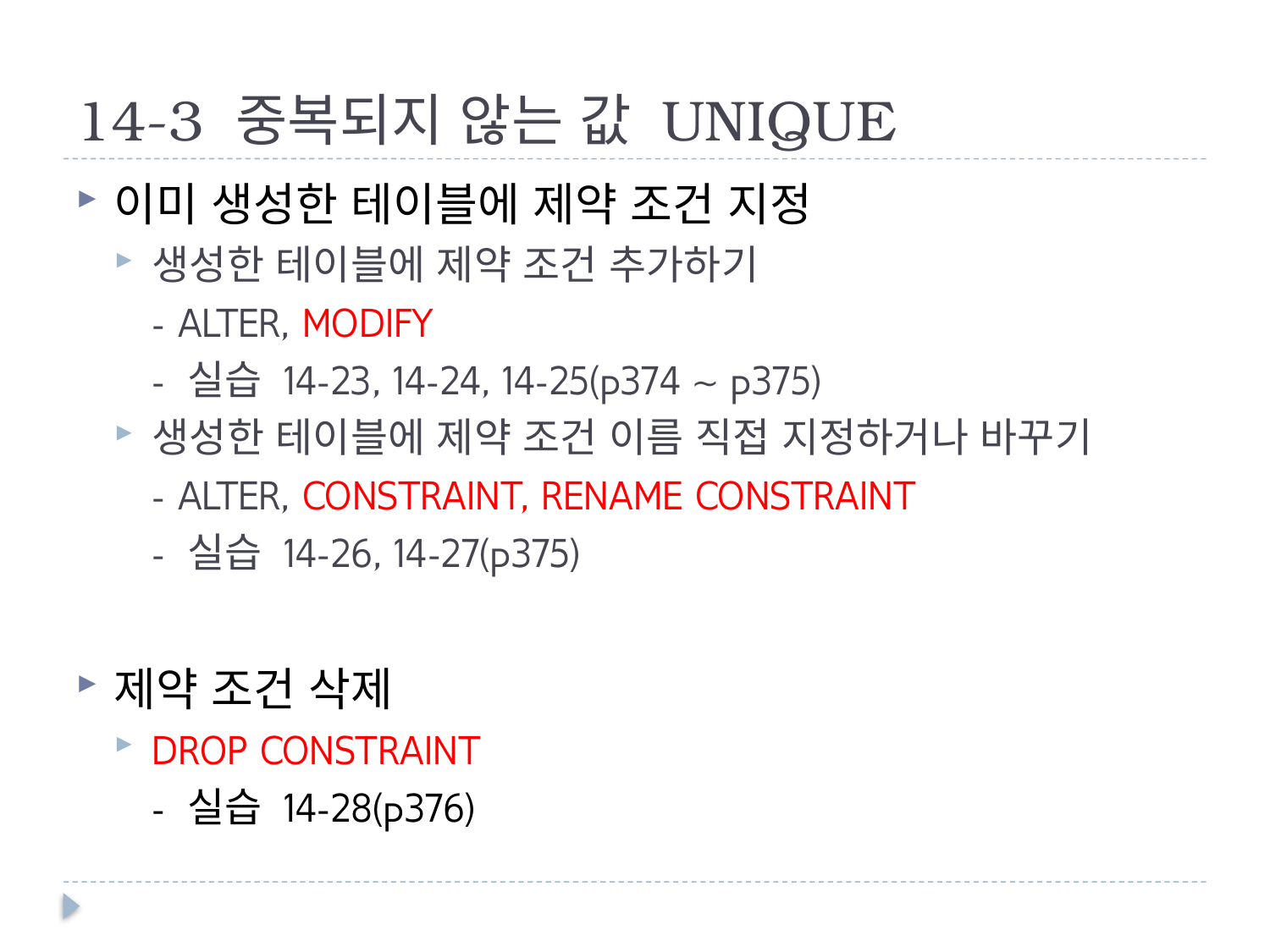

# 14-3 중복되지 않는 값 UNIQUE
이미 생성한 테이블에 제약 조건 지정
생성한 테이블에 제약 조건 추가하기
   - ALTER, MODIFY
   - 실습 14-23, 14-24, 14-25(p374 ~ p375)
생성한 테이블에 제약 조건 이름 직접 지정하거나 바꾸기
   - ALTER, CONSTRAINT, RENAME CONSTRAINT
   - 실습 14-26, 14-27(p375)

제약 조건 삭제
DROP CONSTRAINT
   - 실습 14-28(p376)